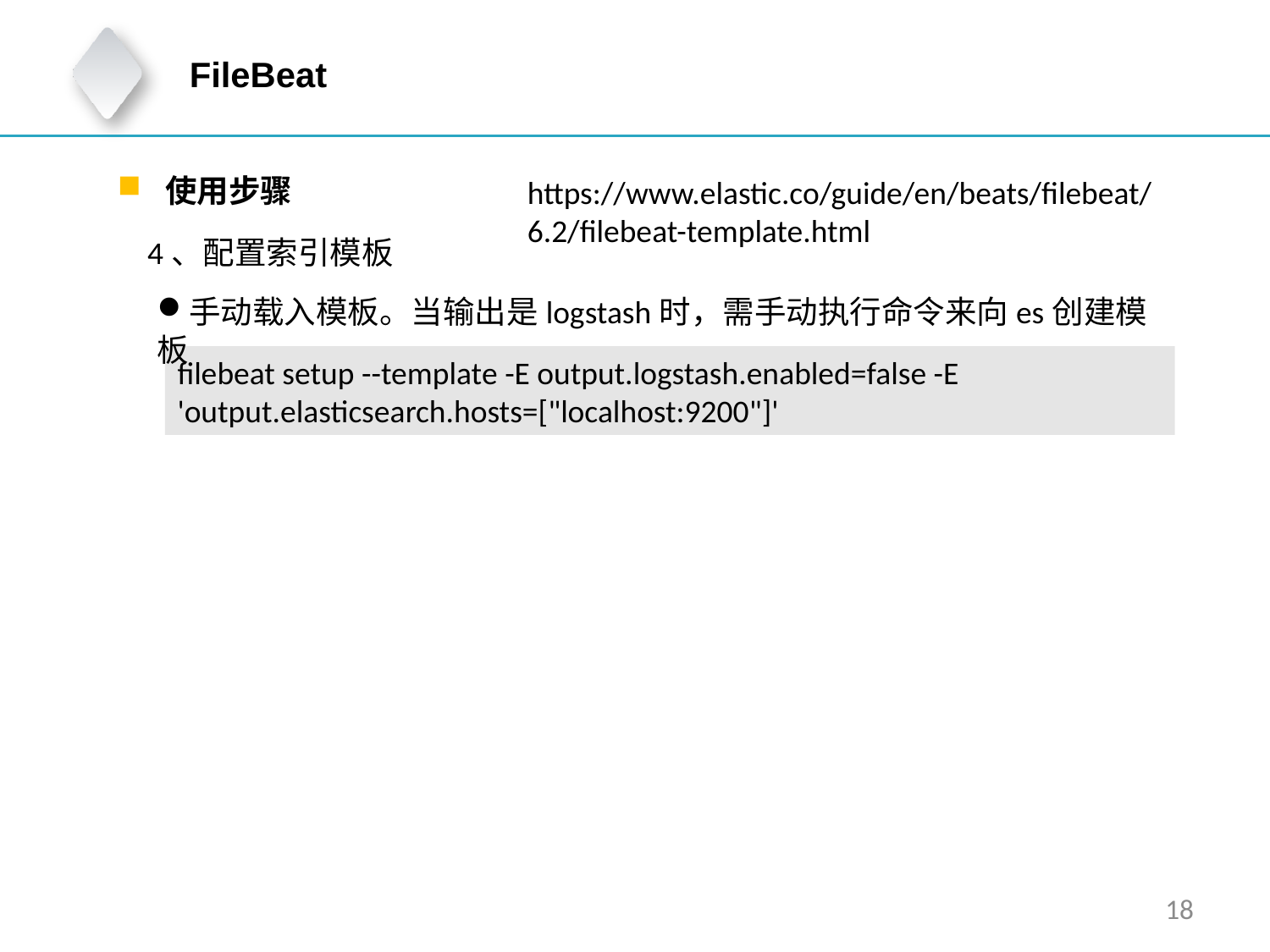

FileBeat
使用步骤
https://www.elastic.co/guide/en/beats/filebeat/6.2/filebeat-template.html
4、配置索引模板
手动载入模板。当输出是logstash时，需手动执行命令来向es创建模板
filebeat setup --template -E output.logstash.enabled=false -E 'output.elasticsearch.hosts=["localhost:9200"]'
18